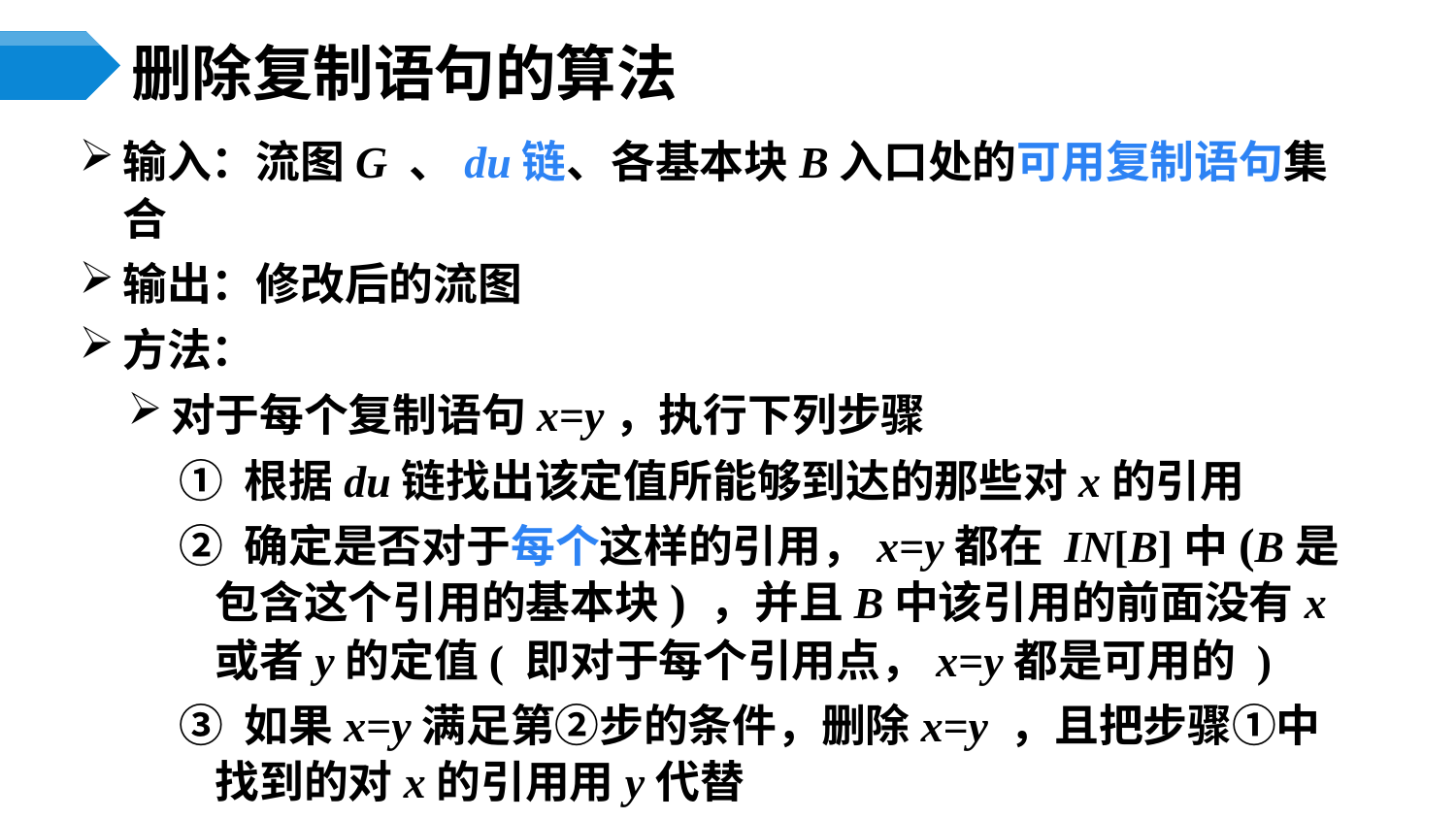

# 删除复制语句的算法
输入：流图G 、du链、各基本块B入口处的可用复制语句集合
输出：修改后的流图
方法：
对于每个复制语句x=y，执行下列步骤
① 根据du链找出该定值所能够到达的那些对x的引用
② 确定是否对于每个这样的引用，x=y都在 IN[B]中(B是包含这个引用的基本块) ，并且B中该引用的前面没有x或者y的定值( 即对于每个引用点，x=y都是可用的 )
③ 如果x=y满足第②步的条件，删除x=y ，且把步骤①中找到的对x的引用用y代替